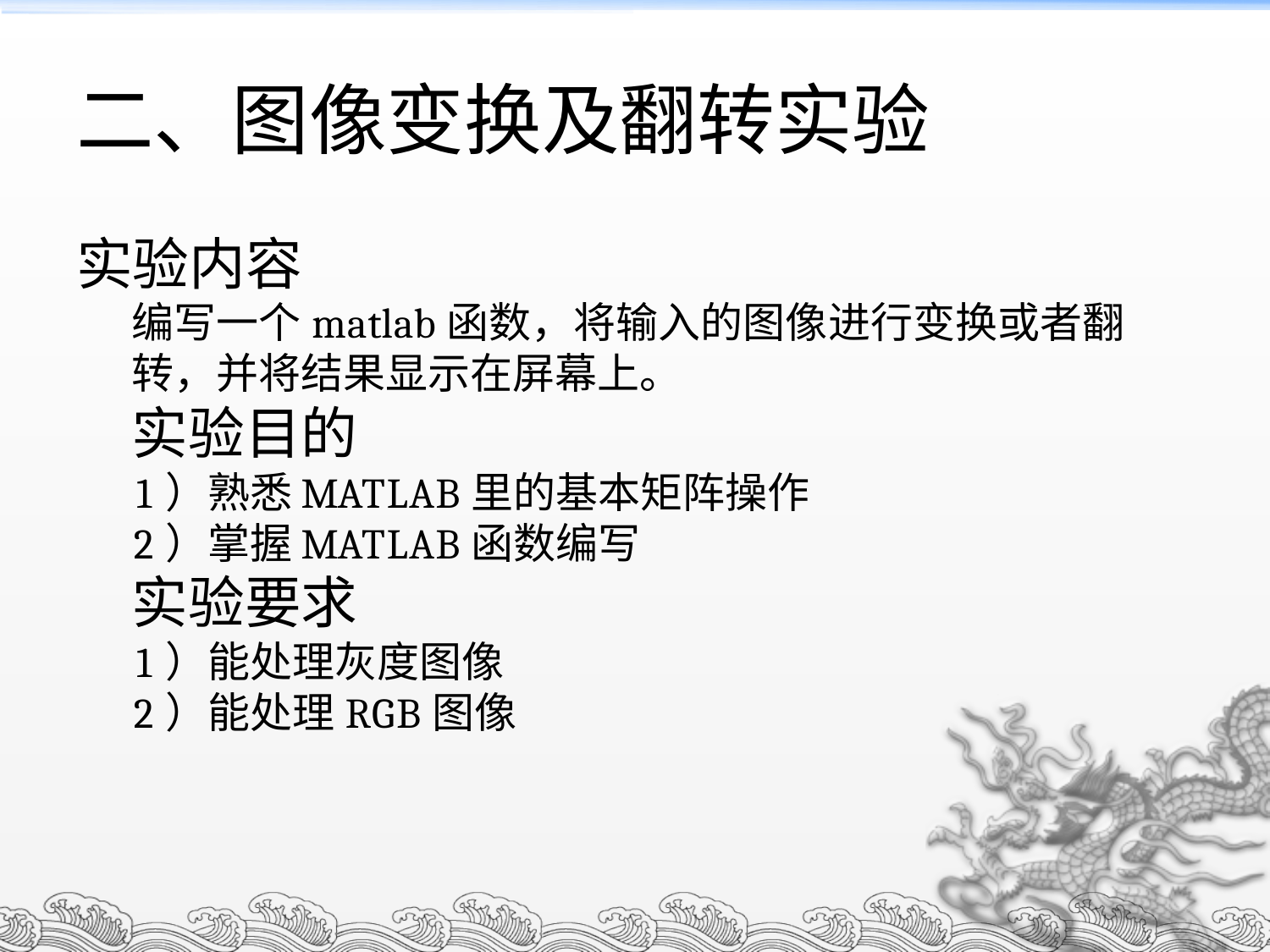

二、图像变换及翻转实验
实验内容
编写一个matlab函数，将输入的图像进行变换或者翻转，并将结果显示在屏幕上。
实验目的
1）熟悉MATLAB里的基本矩阵操作
2）掌握MATLAB函数编写
实验要求
1）能处理灰度图像
2）能处理RGB图像